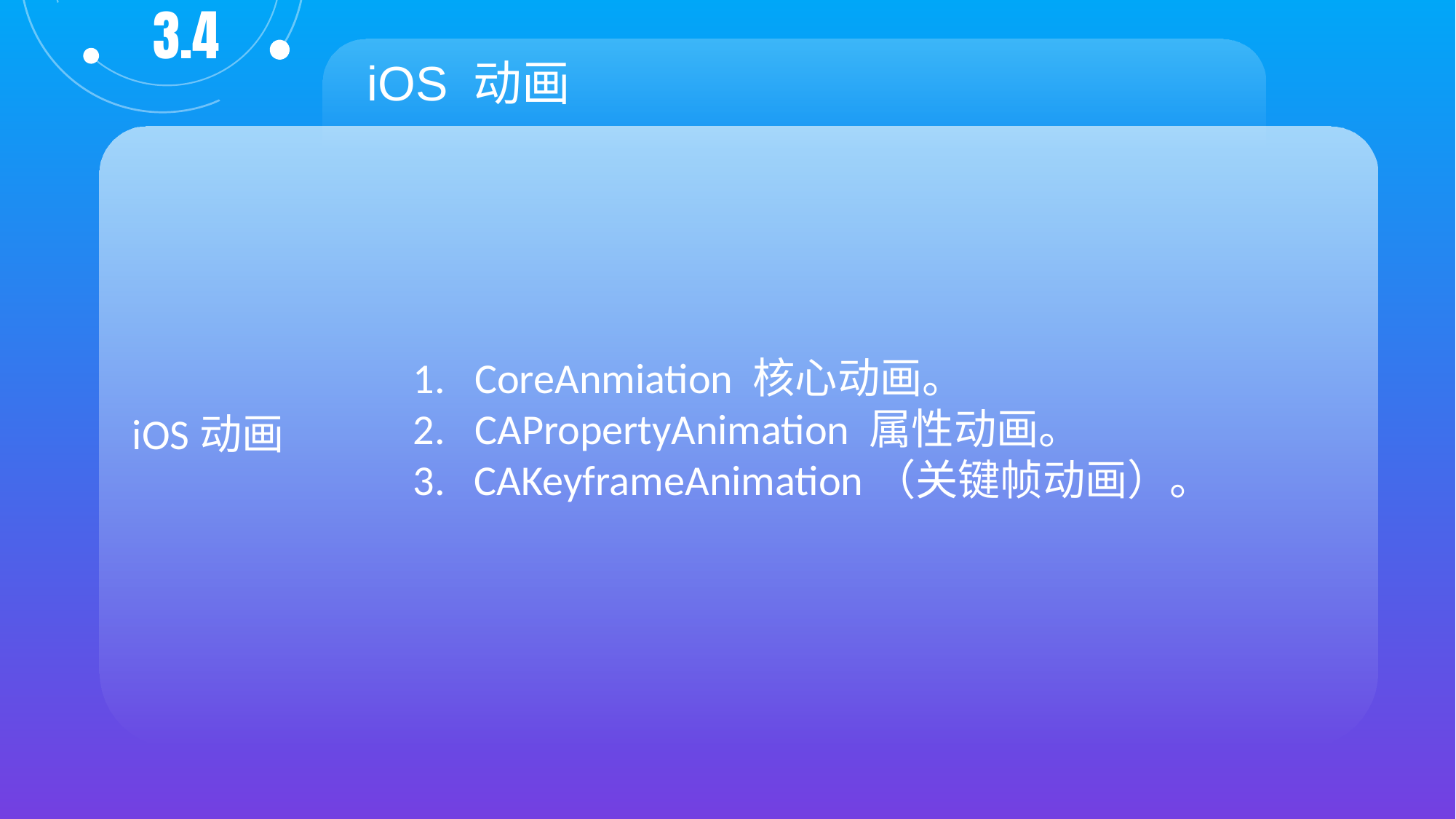

3.4

iOS 动画
iOS动画
CoreAnmiation 核心动画。
CAPropertyAnimation 属性动画。
3.   CAKeyframeAnimation（关键帧动画）。